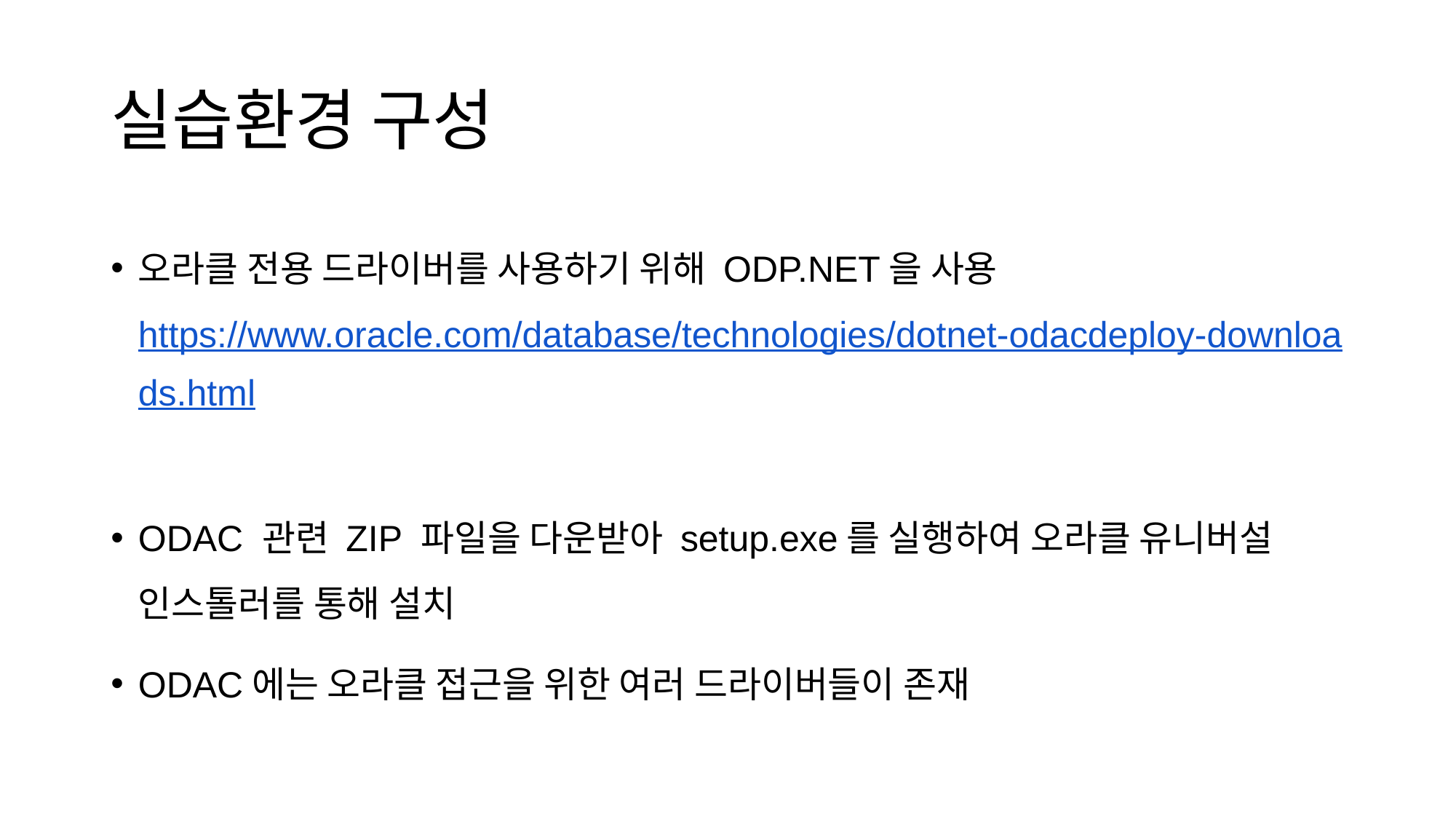

# 실습환경 구성
오라클 전용 드라이버를 사용하기 위해 ODP.NET을 사용 https://www.oracle.com/database/technologies/dotnet-odacdeploy-downloads.html
ODAC 관련 ZIP 파일을 다운받아 setup.exe를 실행하여 오라클 유니버설 인스톨러를 통해 설치
ODAC에는 오라클 접근을 위한 여러 드라이버들이 존재